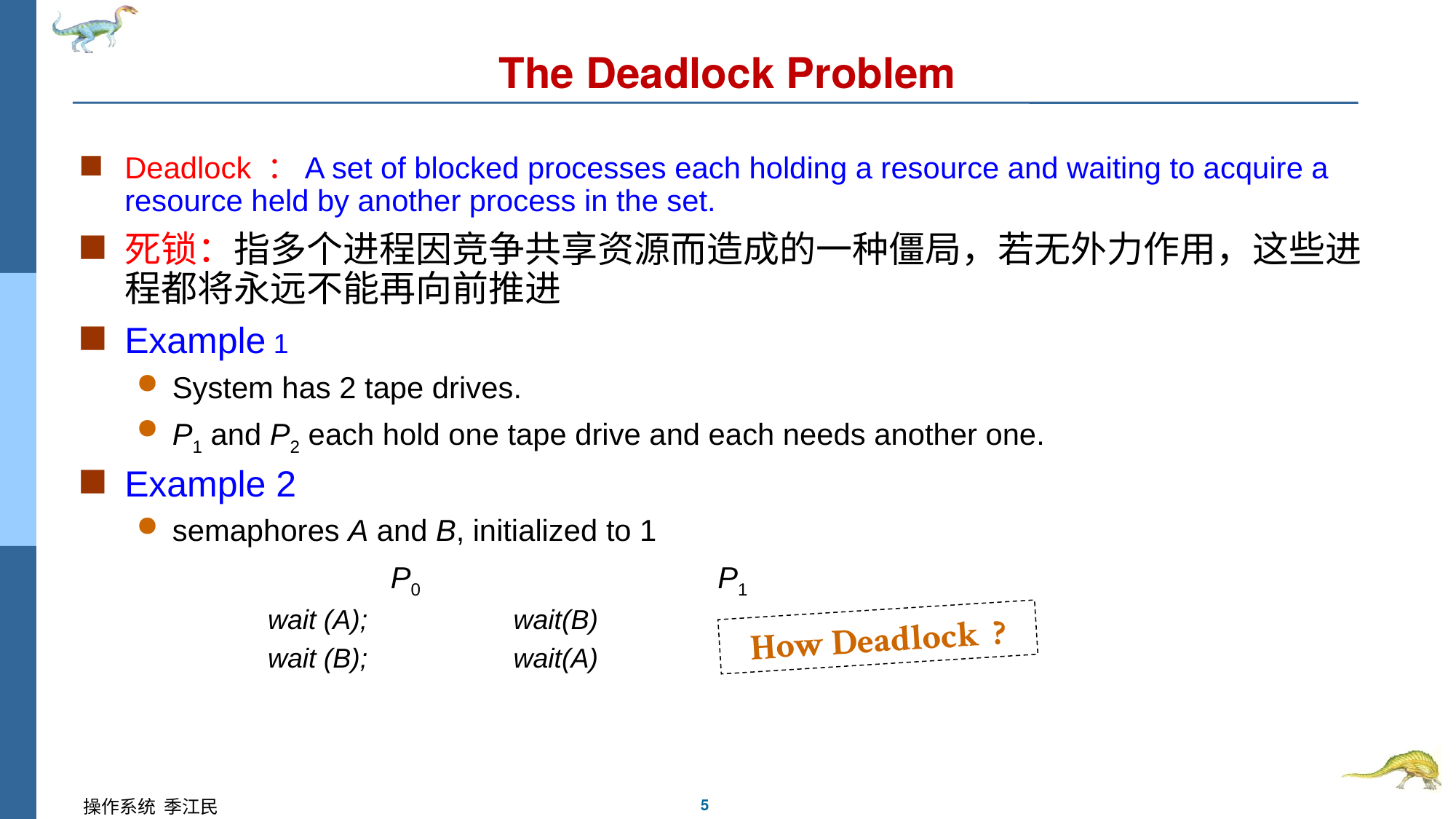

# The Deadlock Problem
Deadlock ：A set of blocked processes each holding a resource and waiting to acquire a resource held by another process in the set.
死锁：指多个进程因竞争共享资源而造成的一种僵局，若无外力作用，这些进程都将永远不能再向前推进
Example 1
System has 2 tape drives.
P1 and P2 each hold one tape drive and each needs another one.
Example 2
semaphores A and B, initialized to 1
			P0		             P1
wait (A);		wait(B)
wait (B);		wait(A)
How Deadlock  ?